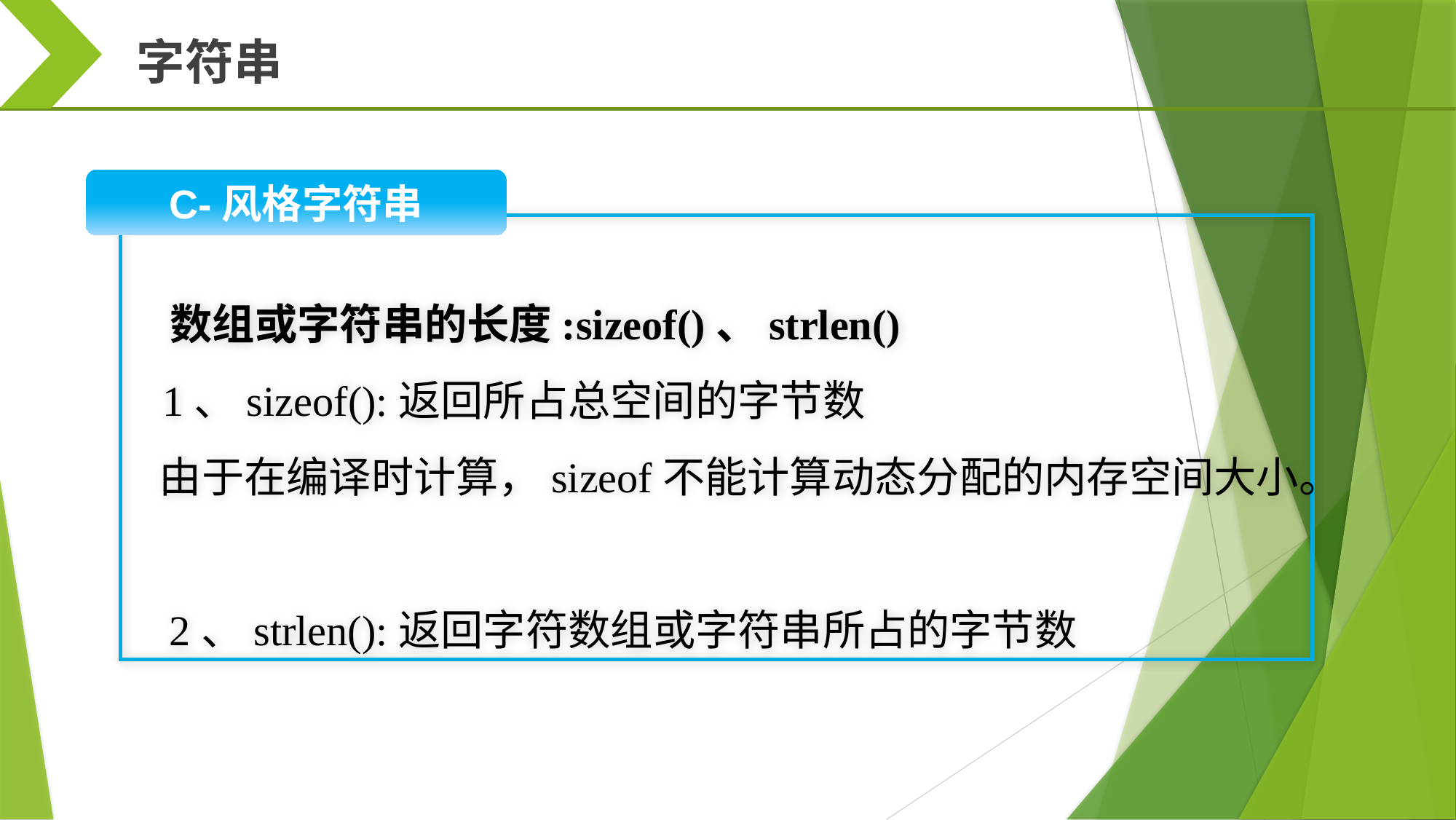

字符串
C-风格字符串

   数组或字符串的长度:sizeof()、strlen()
   1、sizeof():返回所占总空间的字节数
   由于在编译时计算，sizeof不能计算动态分配的内存空间大小。
   2、strlen():返回字符数组或字符串所占的字节数